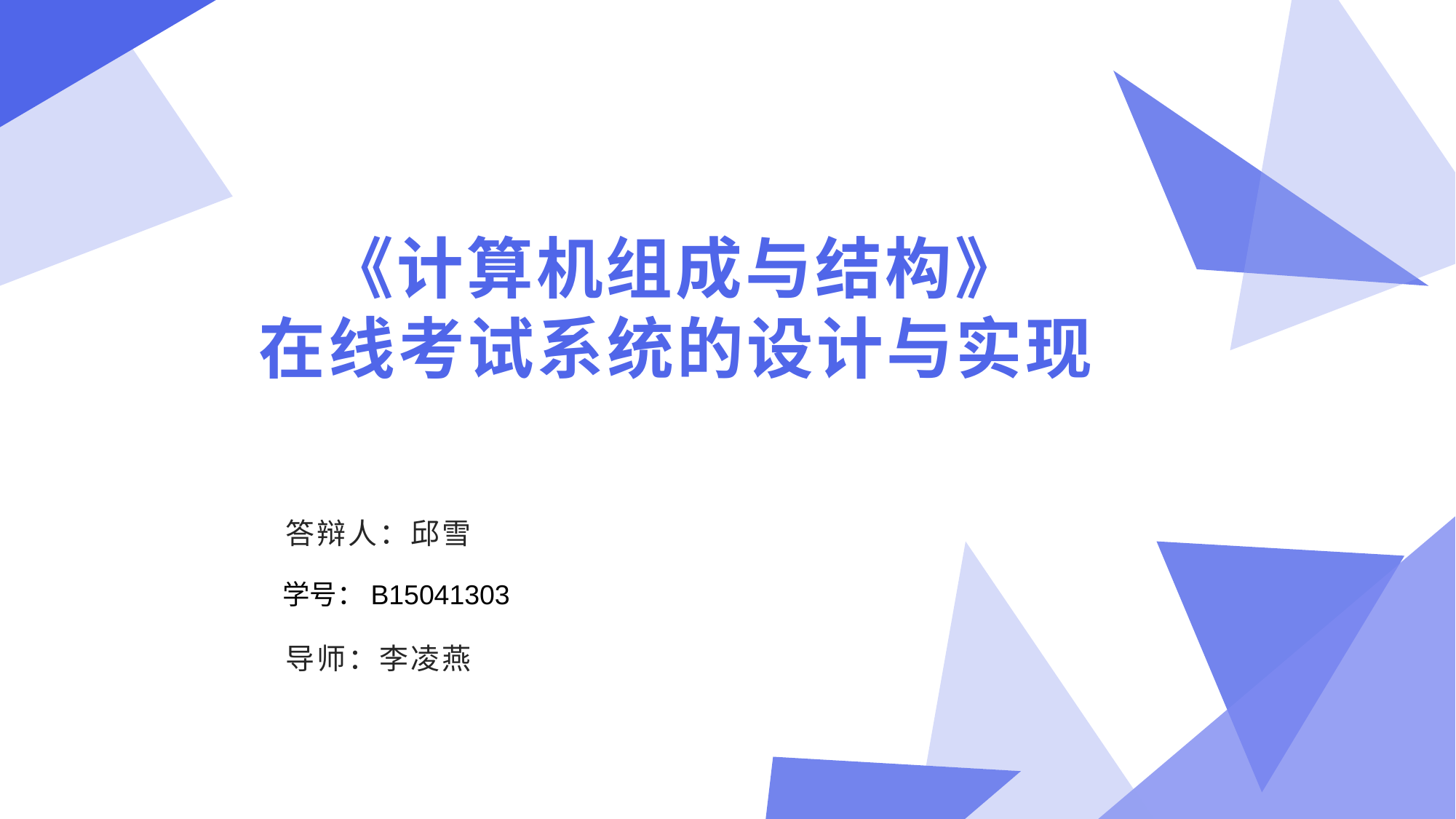

# 《计算机组成与结构》 在线考试系统的设计与实现
答辩人：邱雪
学号：B15041303
导师：李凌燕